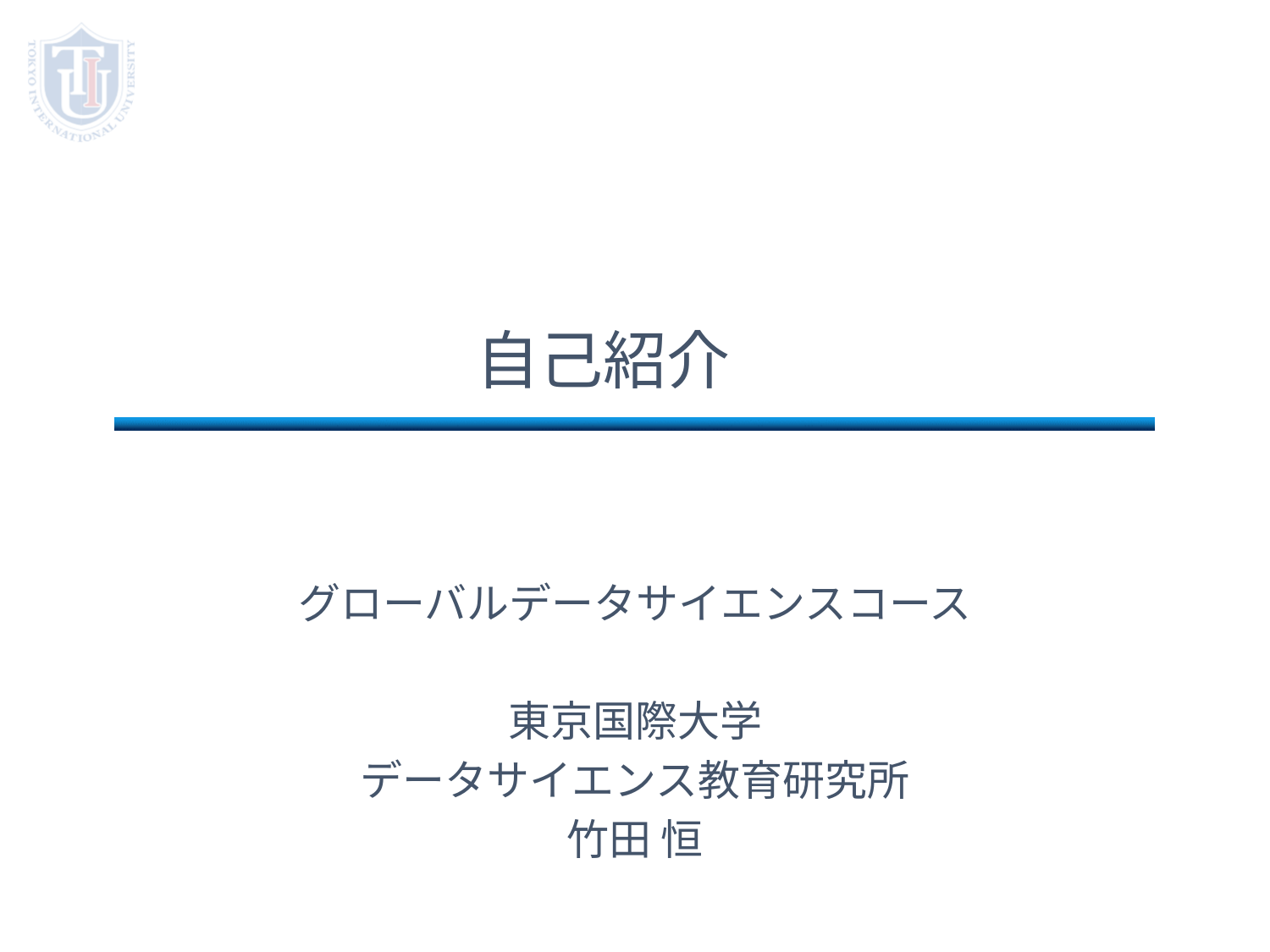

# 自己紹介

グローバルデータサイエンスコース

東京国際大学
データサイエンス教育研究所
竹田 恒